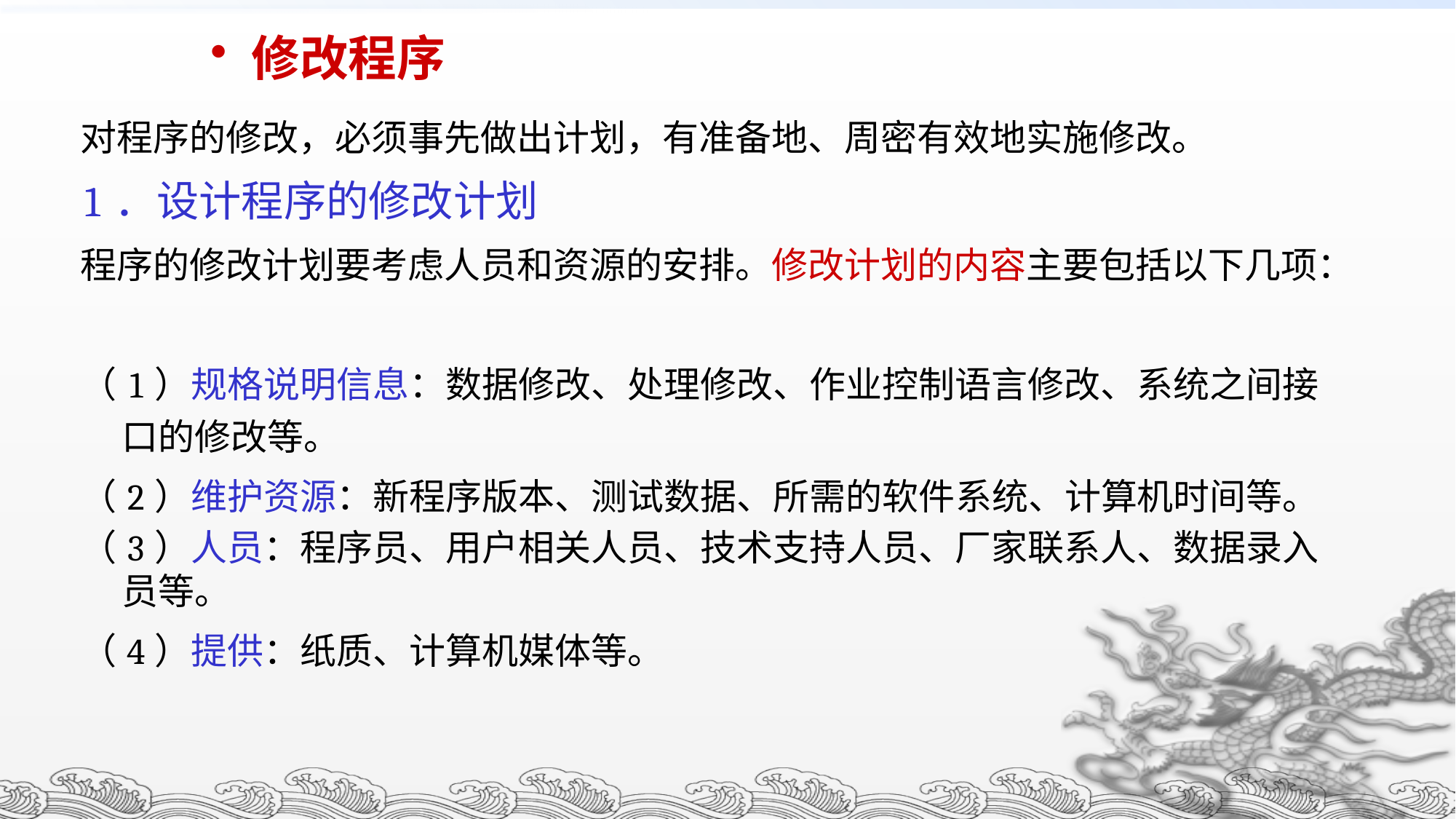

修改程序
对程序的修改，必须事先做出计划，有准备地、周密有效地实施修改。
1．设计程序的修改计划
程序的修改计划要考虑人员和资源的安排。修改计划的内容主要包括以下几项：

（1）规格说明信息：数据修改、处理修改、作业控制语言修改、系统之间接口的修改等。
（2）维护资源：新程序版本、测试数据、所需的软件系统、计算机时间等。
（3）人员：程序员、用户相关人员、技术支持人员、厂家联系人、数据录入员等。
（4）提供：纸质、计算机媒体等。